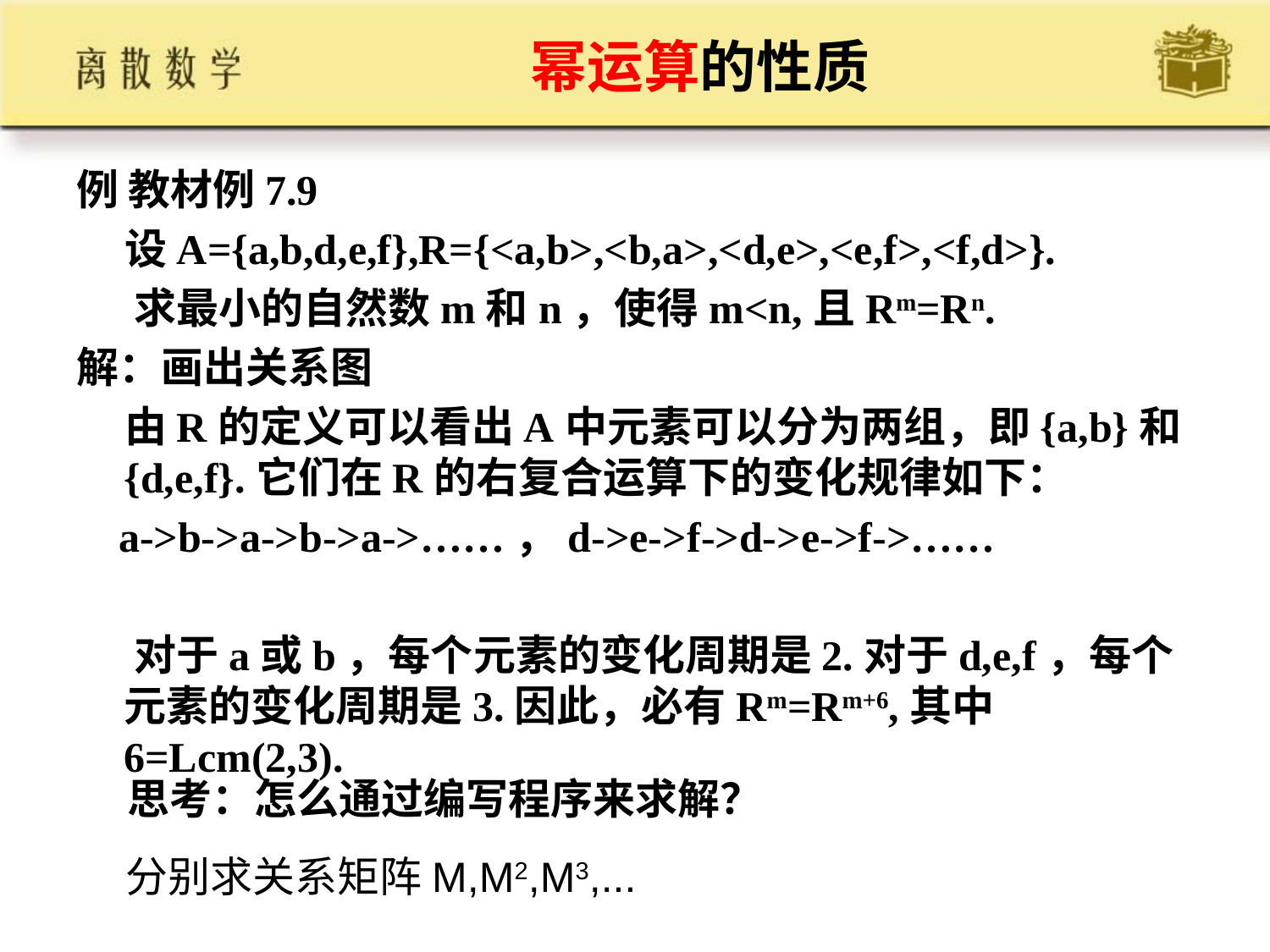

# 幂运算的性质
例 教材例7.9
    设A={a,b,d,e,f},R={<a,b>,<b,a>,<d,e>,<e,f>,<f,d>}.
     求最小的自然数m和n，使得m<n,且Rm=Rn.
解：画出关系图
    由R的定义可以看出A中元素可以分为两组，即{a,b}和{d,e,f}.它们在R的右复合运算下的变化规律如下：
    a->b->a->b->a->……，d->e->f->d->e->f->……

     对于a或b，每个元素的变化周期是2.对于d,e,f，每个元素的变化周期是3.因此，必有Rm=Rm+6,其中6=Lcm(2,3).
思考：怎么通过编写程序来求解？
分别求关系矩阵M,M2,M3,...
34